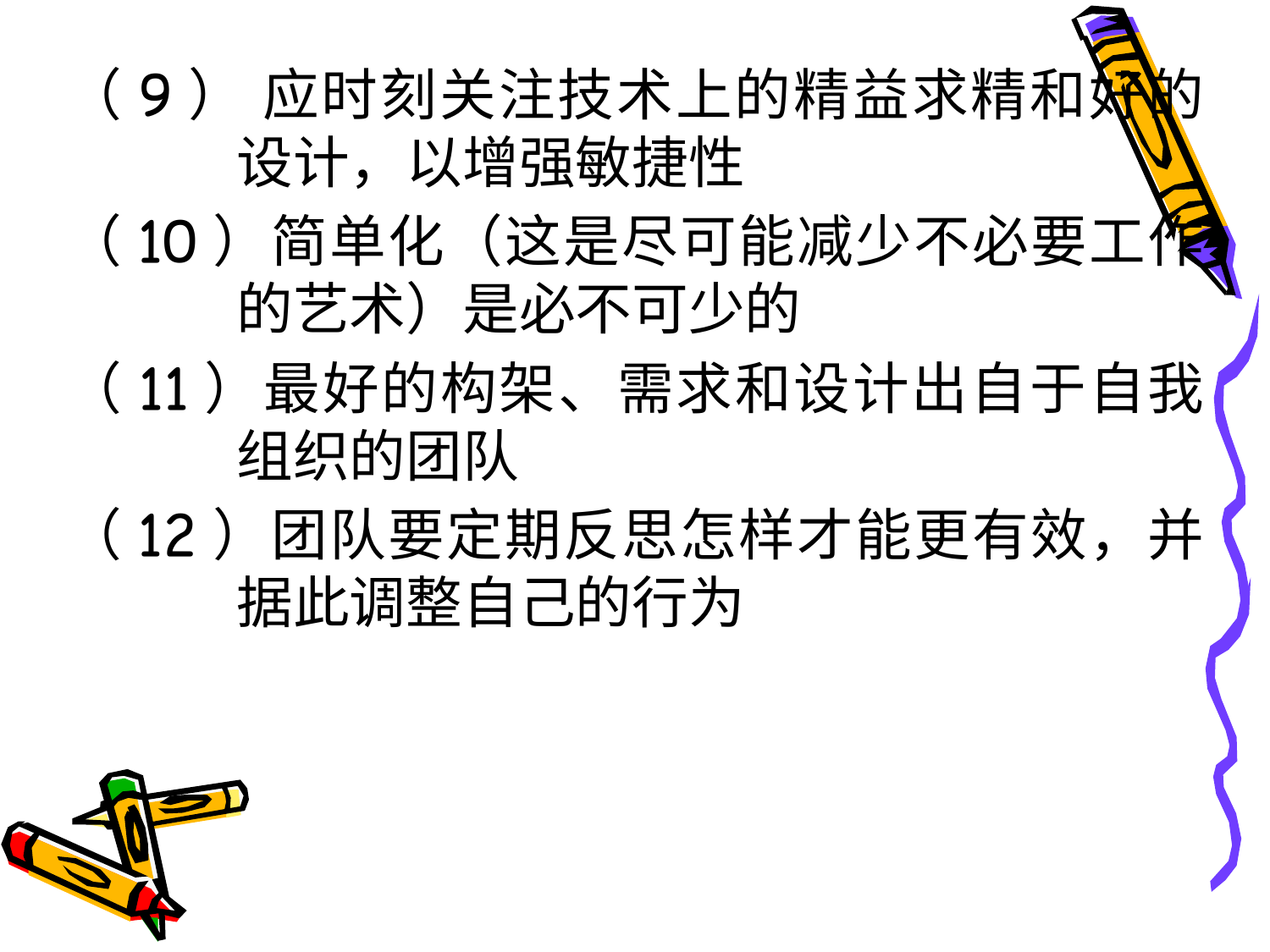

（9） 应时刻关注技术上的精益求精和好的设计，以增强敏捷性
（10）简单化（这是尽可能减少不必要工作的艺术）是必不可少的
（11）最好的构架、需求和设计出自于自我组织的团队
（12）团队要定期反思怎样才能更有效，并据此调整自己的行为